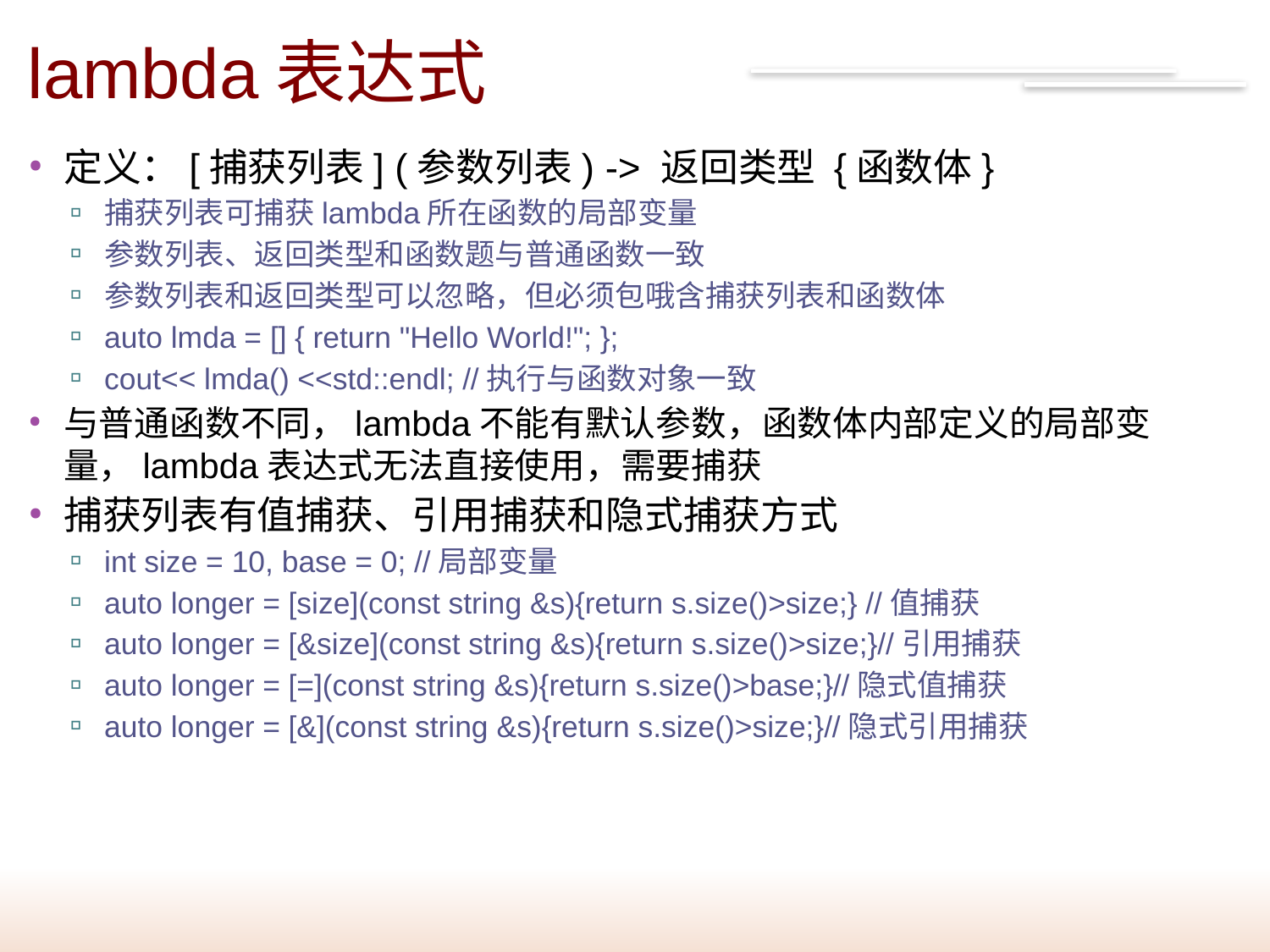

# lambda表达式
106
定义：[捕获列表] (参数列表) -> 返回类型 {函数体}
捕获列表可捕获lambda所在函数的局部变量
参数列表、返回类型和函数题与普通函数一致
参数列表和返回类型可以忽略，但必须包哦含捕获列表和函数体
auto lmda = [] { return "Hello World!"; };
cout<< lmda() <<std::endl; //执行与函数对象一致
与普通函数不同，lambda不能有默认参数，函数体内部定义的局部变量，lambda表达式无法直接使用，需要捕获
捕获列表有值捕获、引用捕获和隐式捕获方式
int size = 10, base = 0; //局部变量
auto longer = [size](const string &s){return s.size()>size;} //值捕获
auto longer = [&size](const string &s){return s.size()>size;}//引用捕获
auto longer = [=](const string &s){return s.size()>base;}//隐式值捕获
auto longer = [&](const string &s){return s.size()>size;}//隐式引用捕获